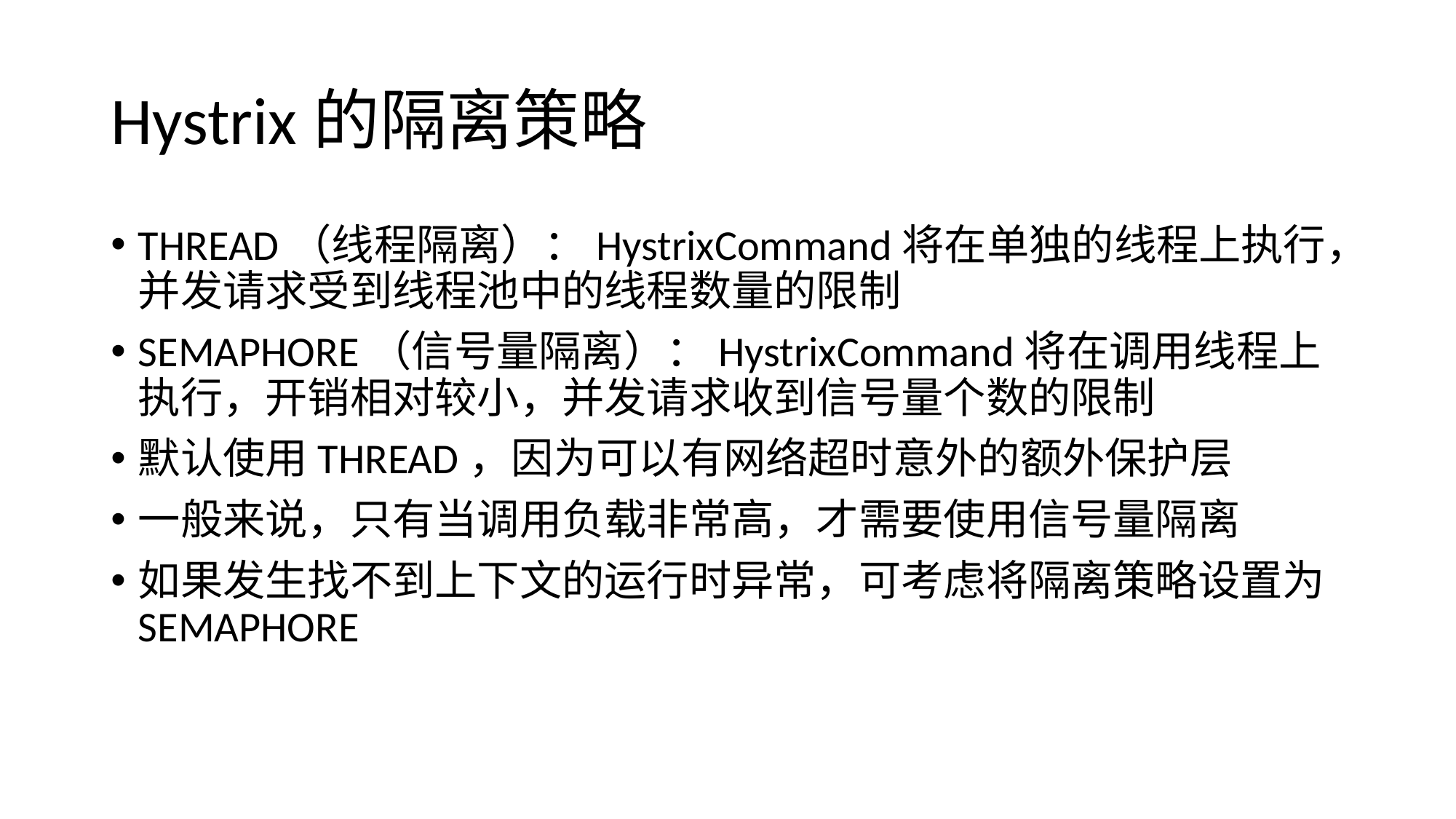

# Hystrix的隔离策略
THREAD（线程隔离）：HystrixCommand将在单独的线程上执行，并发请求受到线程池中的线程数量的限制
SEMAPHORE（信号量隔离）：HystrixCommand将在调用线程上执行，开销相对较小，并发请求收到信号量个数的限制
默认使用THREAD，因为可以有网络超时意外的额外保护层
一般来说，只有当调用负载非常高，才需要使用信号量隔离
如果发生找不到上下文的运行时异常，可考虑将隔离策略设置为SEMAPHORE